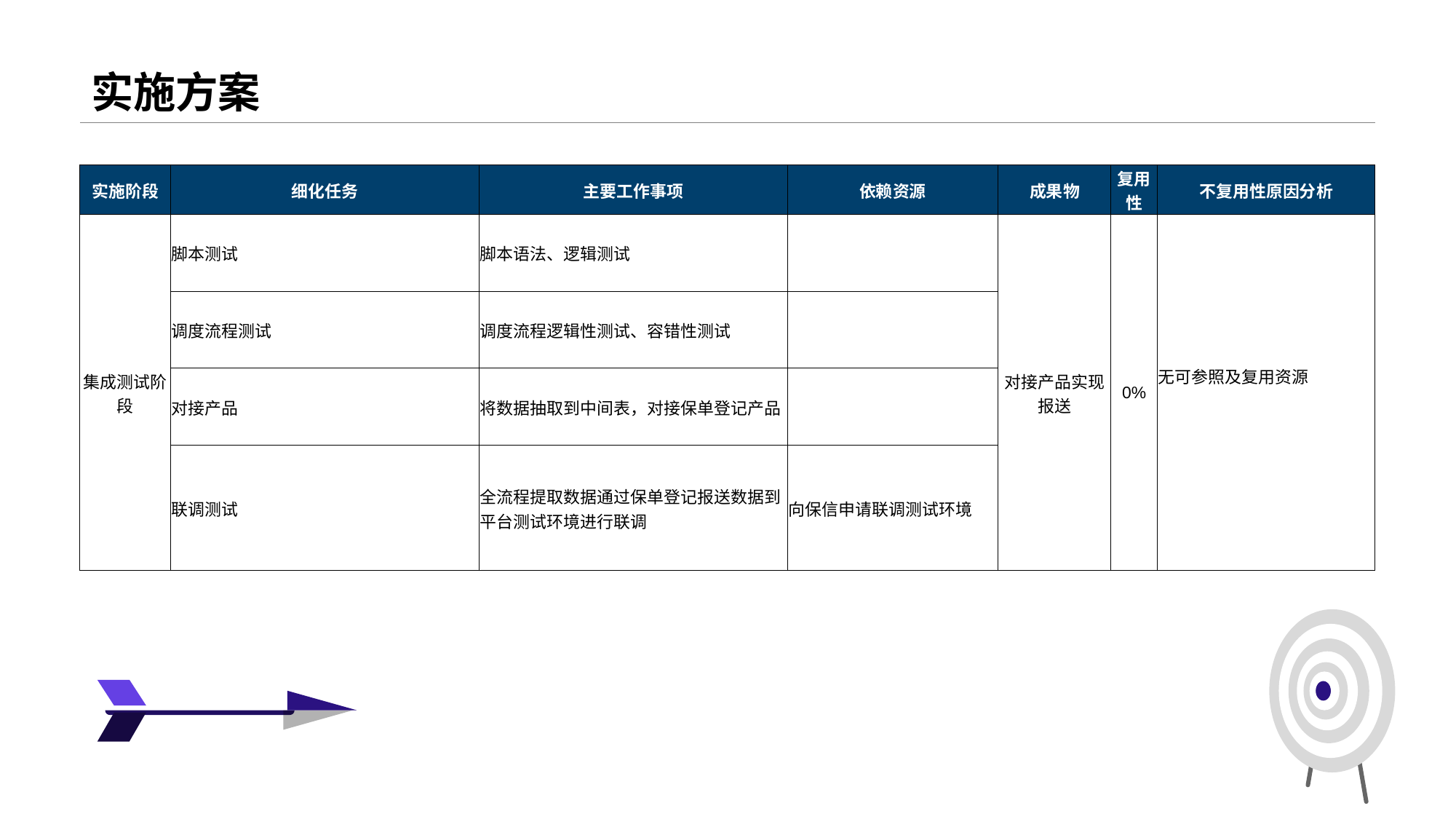

# 实施方案
| 实施阶段 | 细化任务 | 主要工作事项 | 依赖资源 | 成果物 | 复用性 | 不复用性原因分析 |
| --- | --- | --- | --- | --- | --- | --- |
| 集成测试阶段 | 脚本测试 | 脚本语法、逻辑测试 |  | 对接产品实现报送 | 0% | 无可参照及复用资源 |
|  | 调度流程测试 | 调度流程逻辑性测试、容错性测试 |  |  |  |  |
|  | 对接产品 | 将数据抽取到中间表，对接保单登记产品 |  |  |  |  |
|  | 联调测试 | 全流程提取数据通过保单登记报送数据到平台测试环境进行联调 | 向保信申请联调测试环境 |  |  |  |